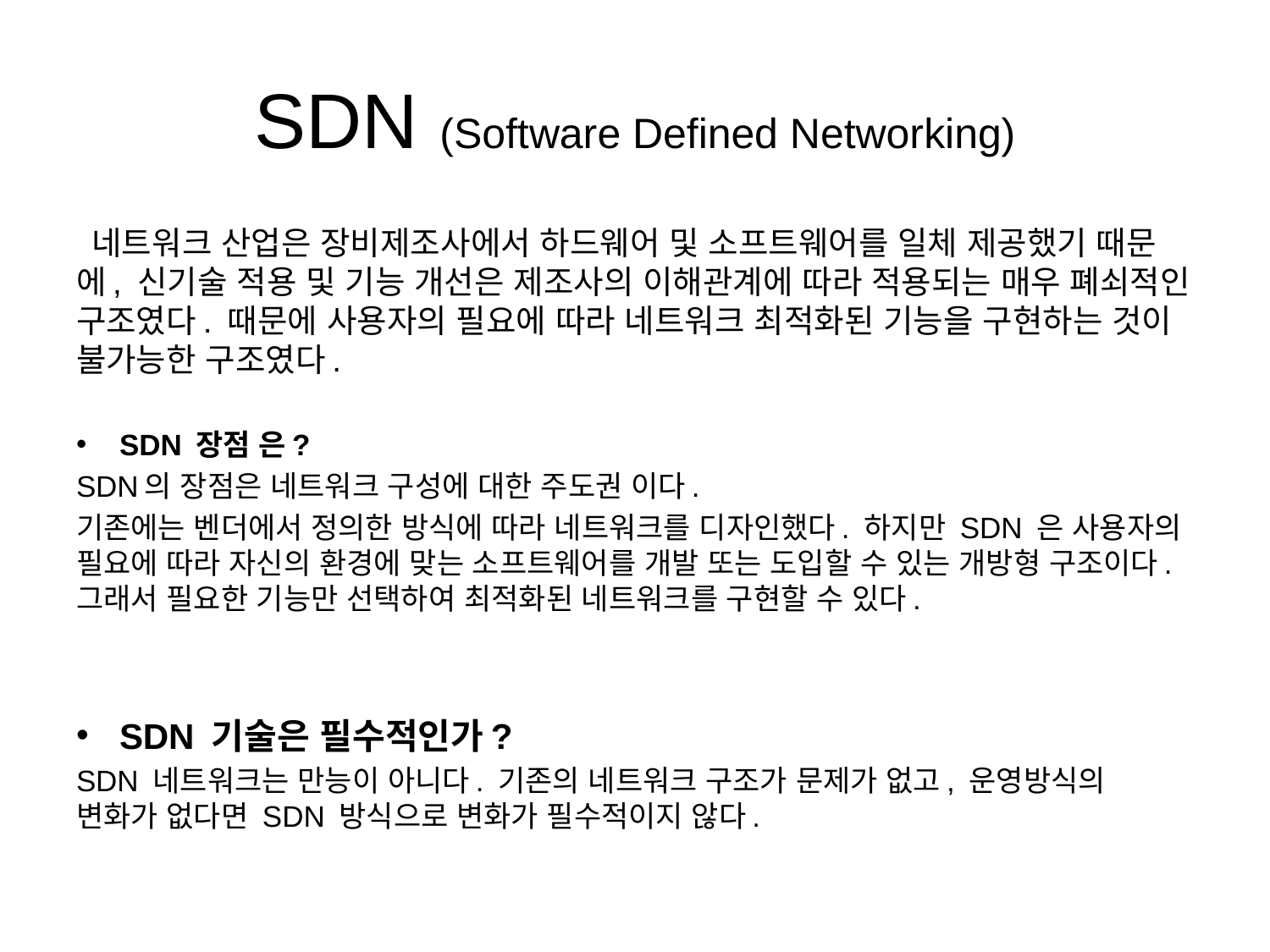

# SDN (Software Defined Networking)
 네트워크 산업은 장비제조사에서 하드웨어 및 소프트웨어를 일체 제공했기 때문에, 신기술 적용 및 기능 개선은 제조사의 이해관계에 따라 적용되는 매우 폐쇠적인 구조였다. 때문에 사용자의 필요에 따라 네트워크 최적화된 기능을 구현하는 것이 불가능한 구조였다.

SDN 장점 은?
SDN의 장점은 네트워크 구성에 대한 주도권 이다.
기존에는 벤더에서 정의한 방식에 따라 네트워크를 디자인했다. 하지만 SDN 은 사용자의 필요에 따라 자신의 환경에 맞는 소프트웨어를 개발 또는 도입할 수 있는 개방형 구조이다. 그래서 필요한 기능만 선택하여 최적화된 네트워크를 구현할 수 있다.

SDN 기술은 필수적인가?
SDN 네트워크는 만능이 아니다. 기존의 네트워크 구조가 문제가 없고, 운영방식의 변화가 없다면 SDN 방식으로 변화가 필수적이지 않다.